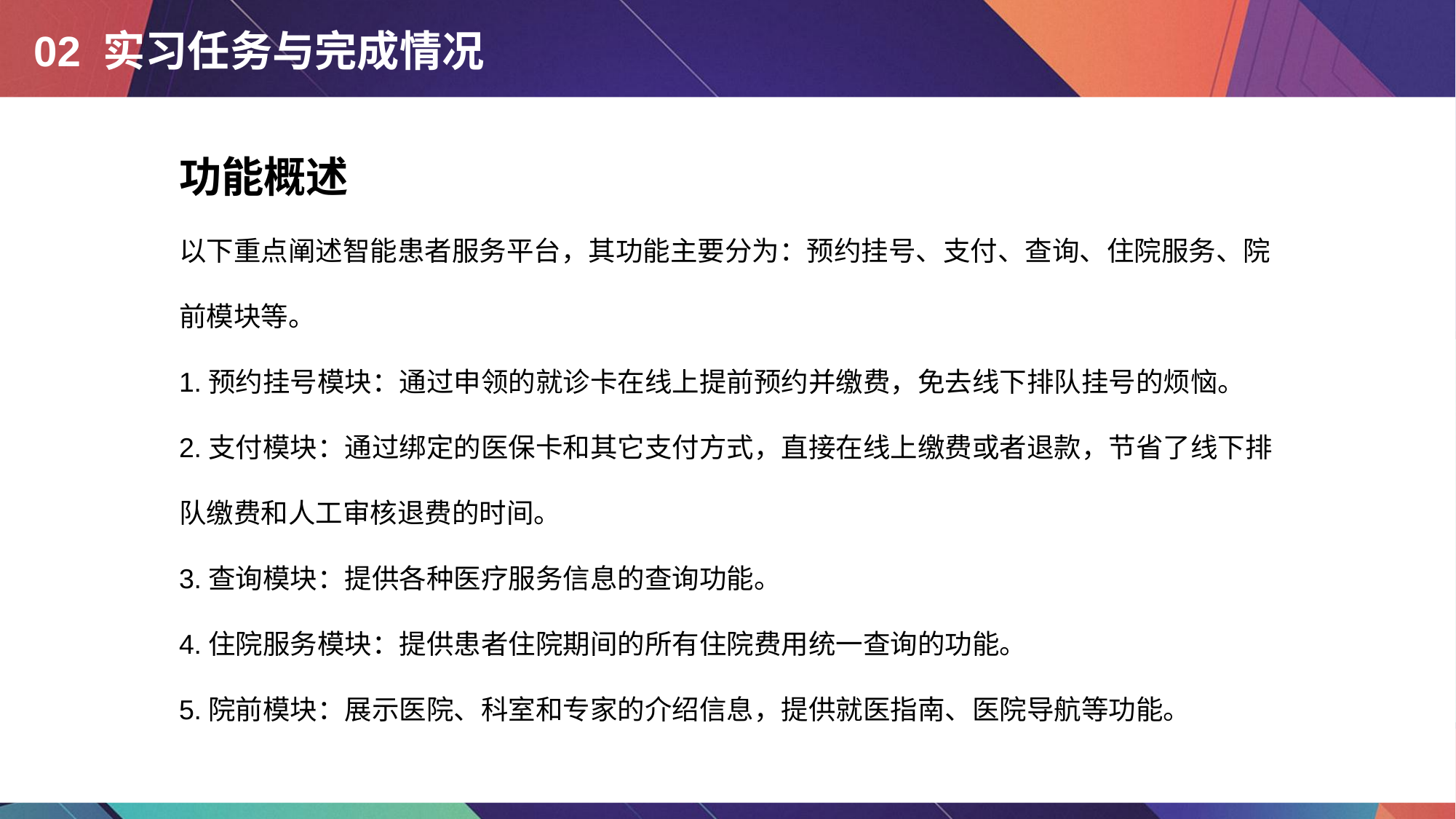

# 02 实习任务与完成情况
功能概述
以下重点阐述智能患者服务平台，其功能主要分为：预约挂号、支付、查询、住院服务、院前模块等。
1.预约挂号模块：通过申领的就诊卡在线上提前预约并缴费，免去线下排队挂号的烦恼。
2.支付模块：通过绑定的医保卡和其它支付方式，直接在线上缴费或者退款，节省了线下排队缴费和人工审核退费的时间。
3.查询模块：提供各种医疗服务信息的查询功能。
4.住院服务模块：提供患者住院期间的所有住院费用统一查询的功能。
5.院前模块：展示医院、科室和专家的介绍信息，提供就医指南、医院导航等功能。